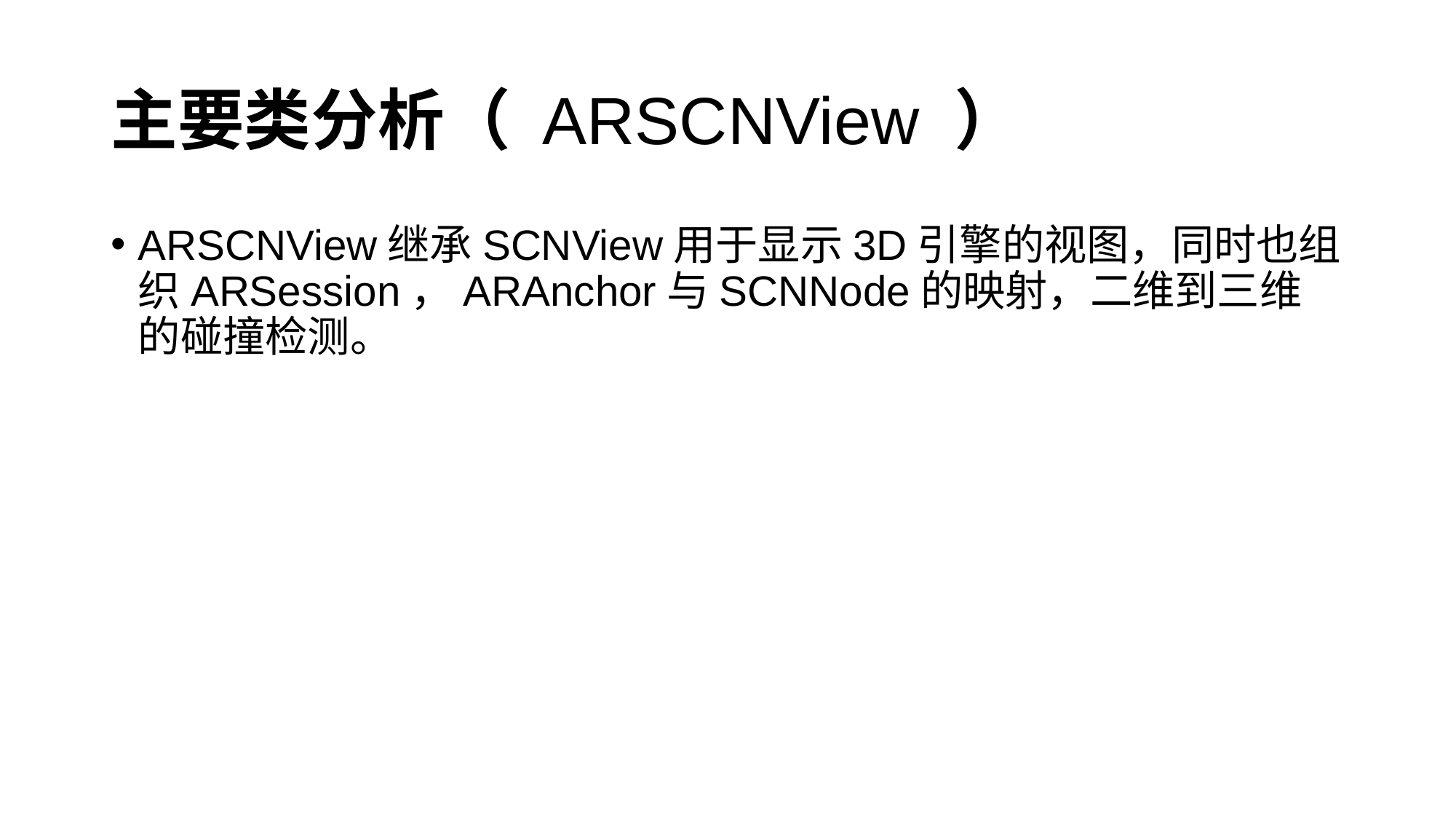

# 主要类分析（ ARSCNView ）
ARSCNView继承SCNView用于显示3D引擎的视图，同时也组织ARSession，ARAnchor与SCNNode的映射，二维到三维的碰撞检测。